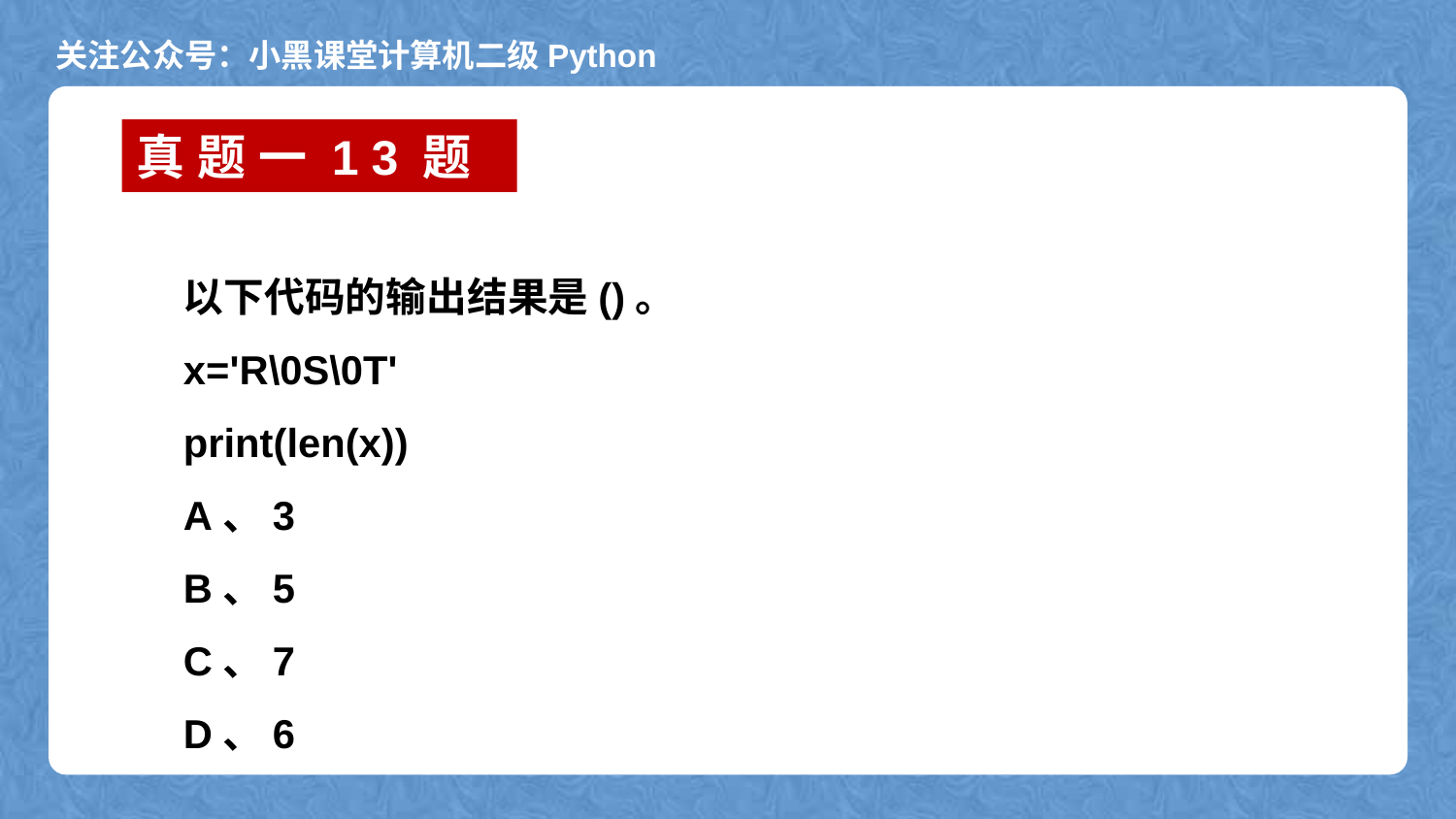

真题一13题
以下代码的输出结果是()。
x='R\0S\0T'
print(len(x))
A、3
B、5
C、7
D、6